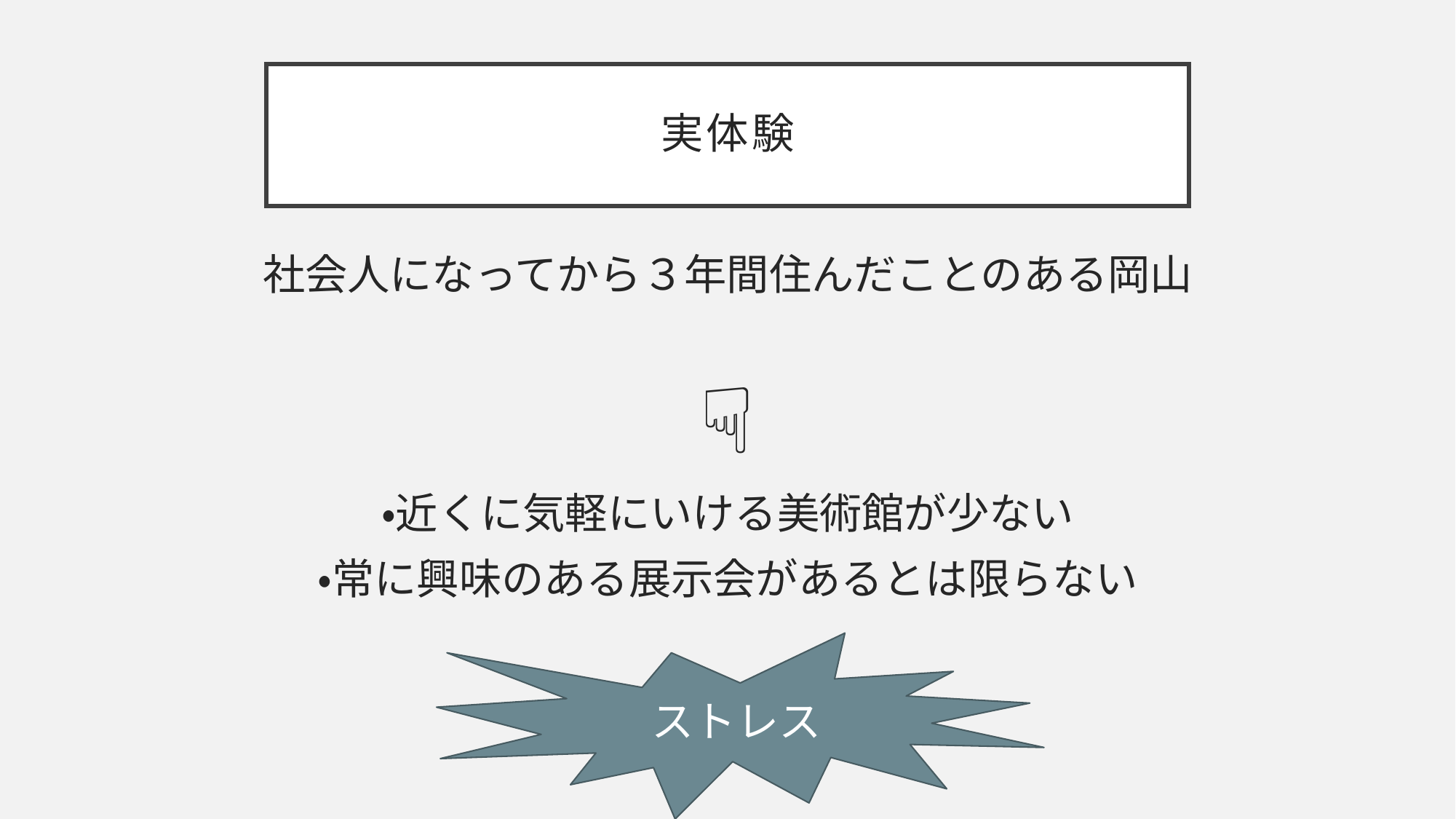

# 実体験
社会人になってから３年間住んだことのある岡山

☟
・近くに気軽にいける美術館が少ない
・常に興味のある展示会があるとは限らない

ストレス